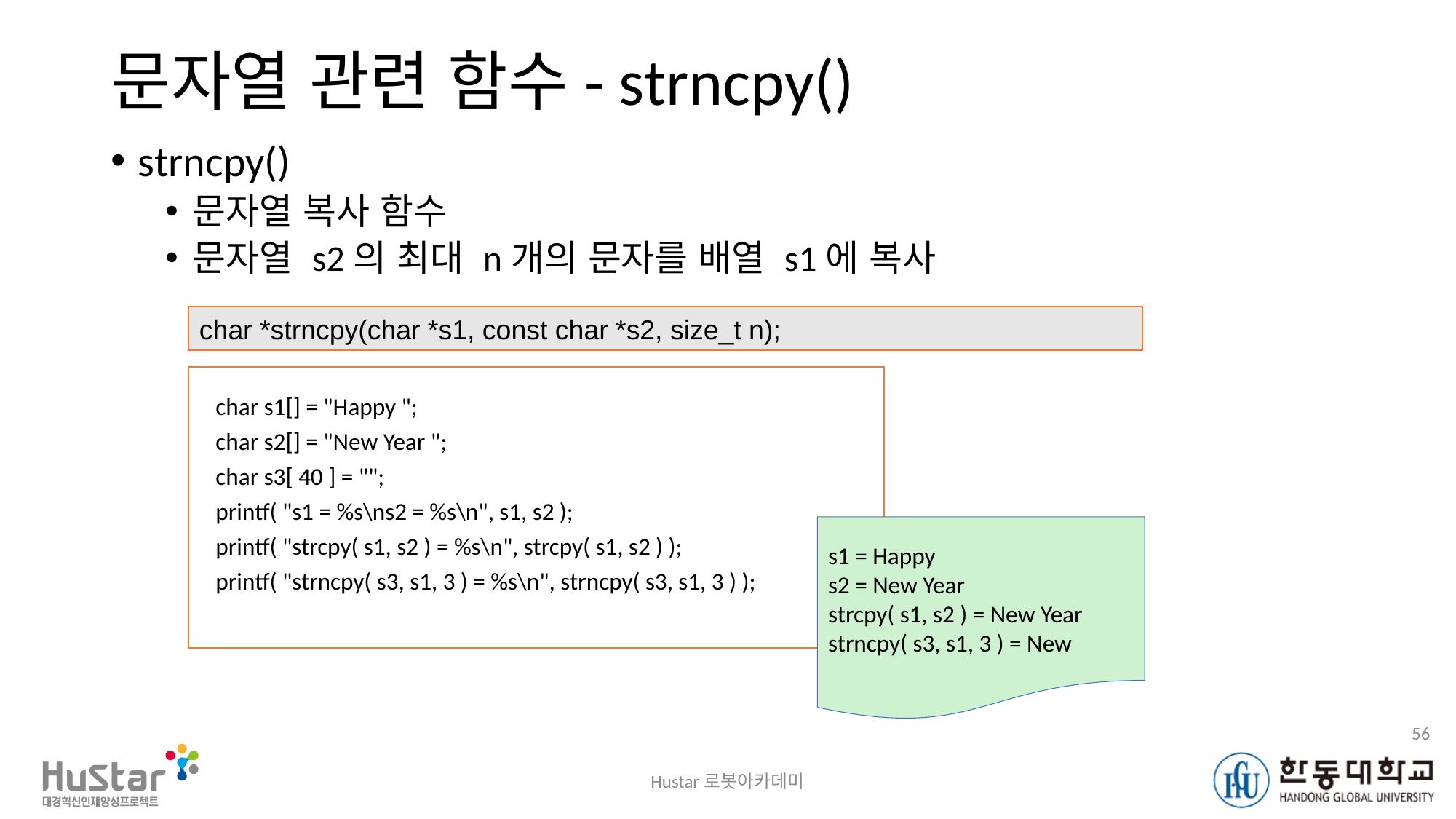

# 문자열 관련 함수- strncpy()
strncpy()
문자열 복사 함수
문자열 s2의 최대 n개의 문자를 배열 s1에 복사
char *strncpy(char *s1, const char *s2, size_t n);
   char s1[] = "Happy ";
   char s2[] = "New Year ";
   char s3[ 40 ] = "";
   printf( "s1 = %s\ns2 = %s\n", s1, s2 );
   printf( "strcpy( s1, s2 ) = %s\n", strcpy( s1, s2 ) );
   printf( "strncpy( s3, s1, 3 ) = %s\n", strncpy( s3, s1, 3 ) );

s1 = Happy
s2 = New Year
strcpy( s1, s2 ) = New Year
strncpy( s3, s1, 3 ) = New
56
Hustar로봇아카데미